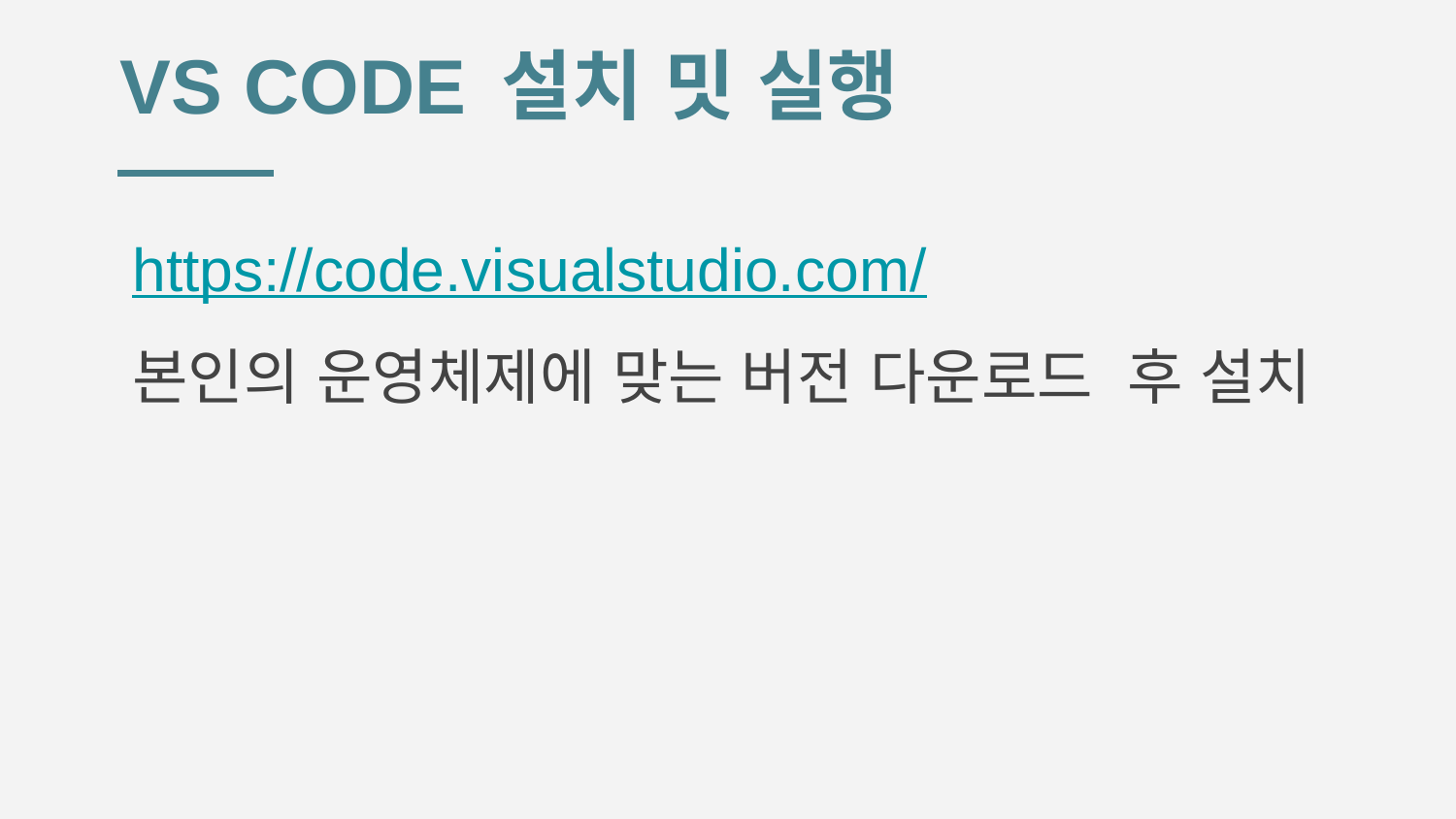

# VS CODE 설치 밋 실행
https://code.visualstudio.com/
본인의 운영체제에 맞는 버전 다운로드  후 설치